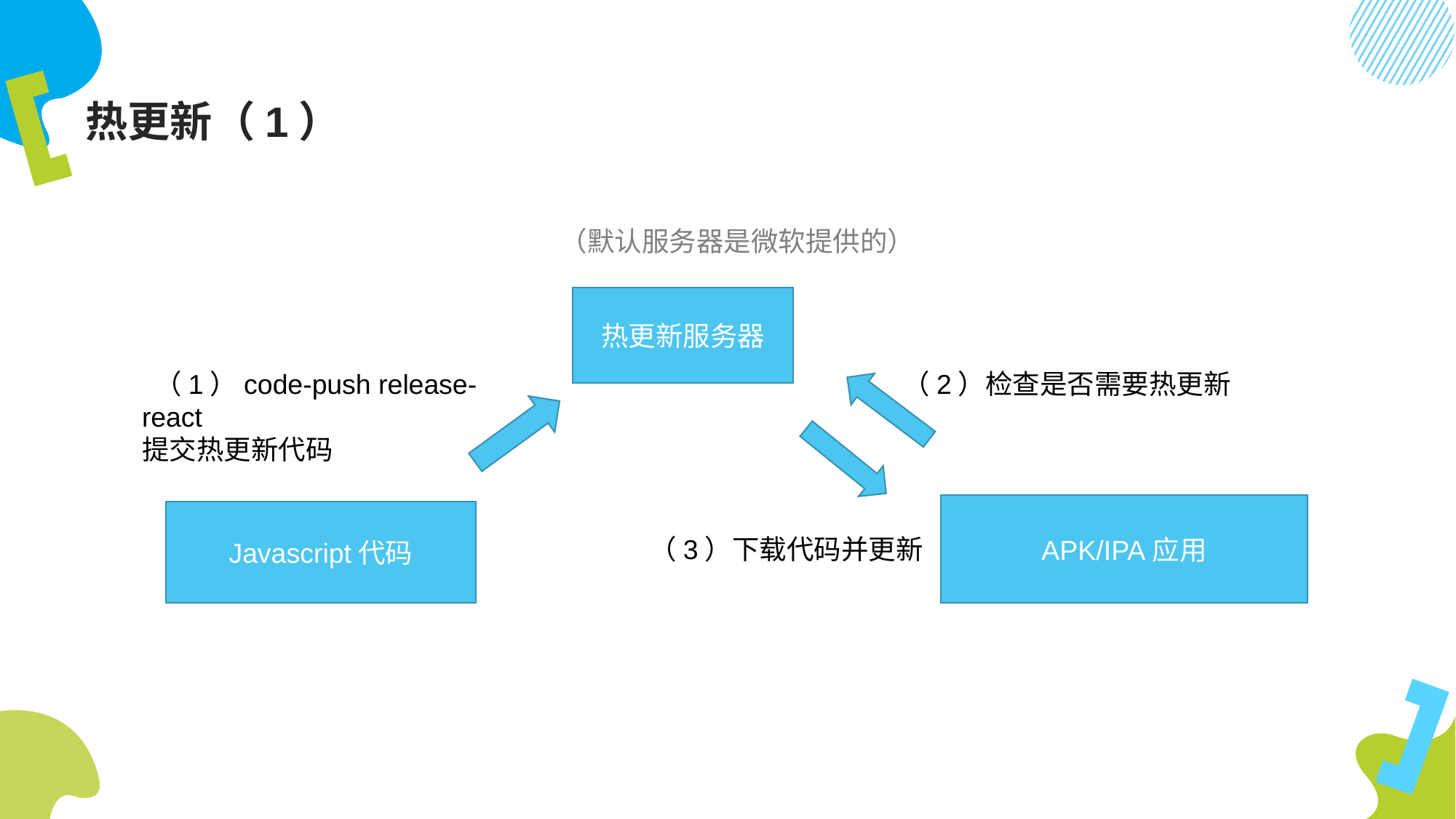

# 热更新（1）

（默认服务器是微软提供的）
热更新服务器
 （1）code-push release-react
提交热更新代码
（2）检查是否需要热更新

APK/IPA应用
Javascript代码
（3）下载代码并更新